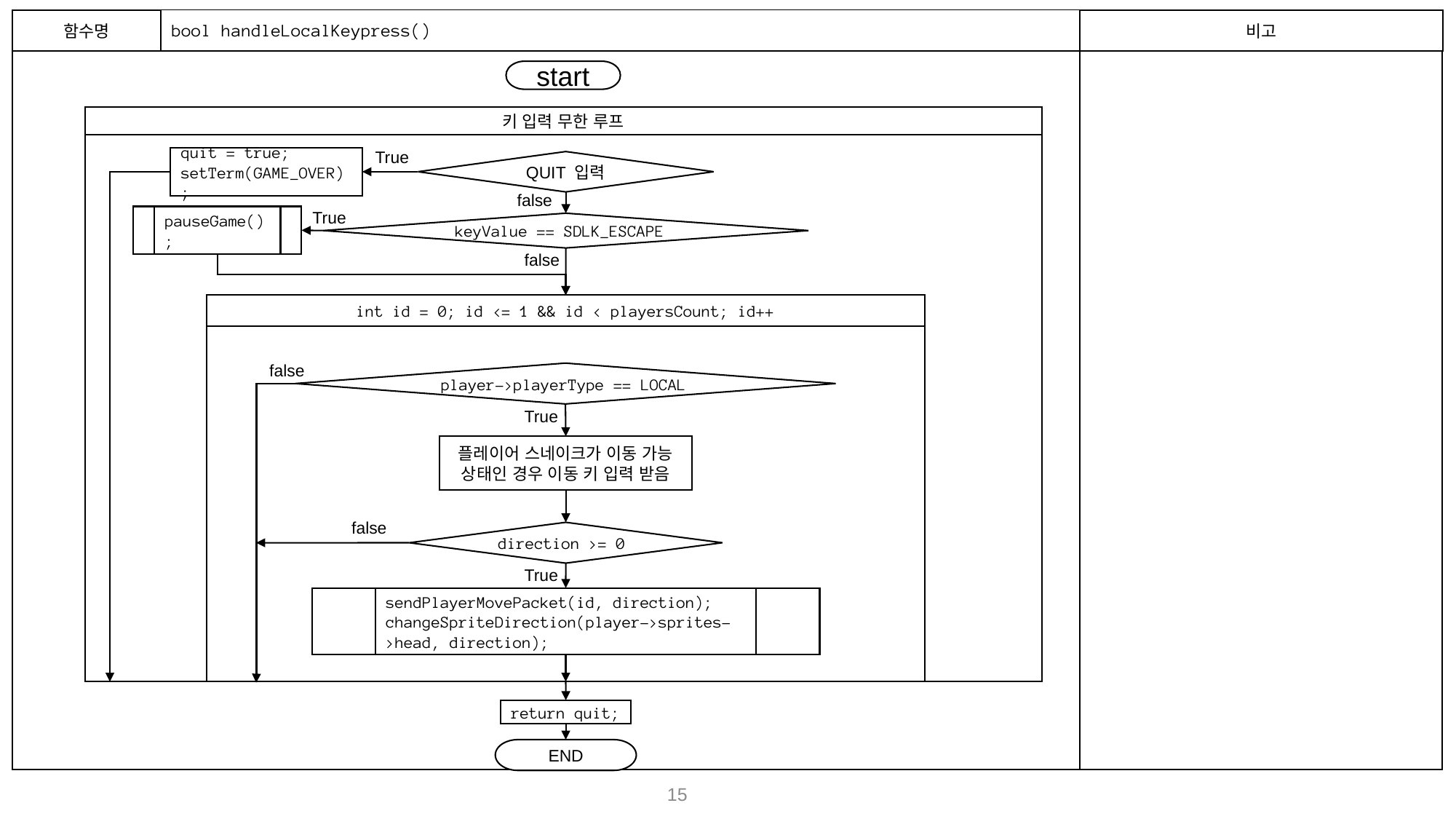

함수명
# bool handleLocalKeypress()
비고

start

키 입력 무한 루프
True
quit = true; setTerm(GAME_OVER);
QUIT 입력
false
True
pauseGame();
keyValue == SDLK_ESCAPE
false
int id = 0; id <= 1 && id < playersCount; id++

false
player->playerType == LOCAL
True
플레이어 스네이크가 이동 가능 상태인 경우 이동 키 입력 받음
false
direction >= 0
True
sendPlayerMovePacket(id, direction);
changeSpriteDirection(player->sprites->head, direction);
return quit;
END
15